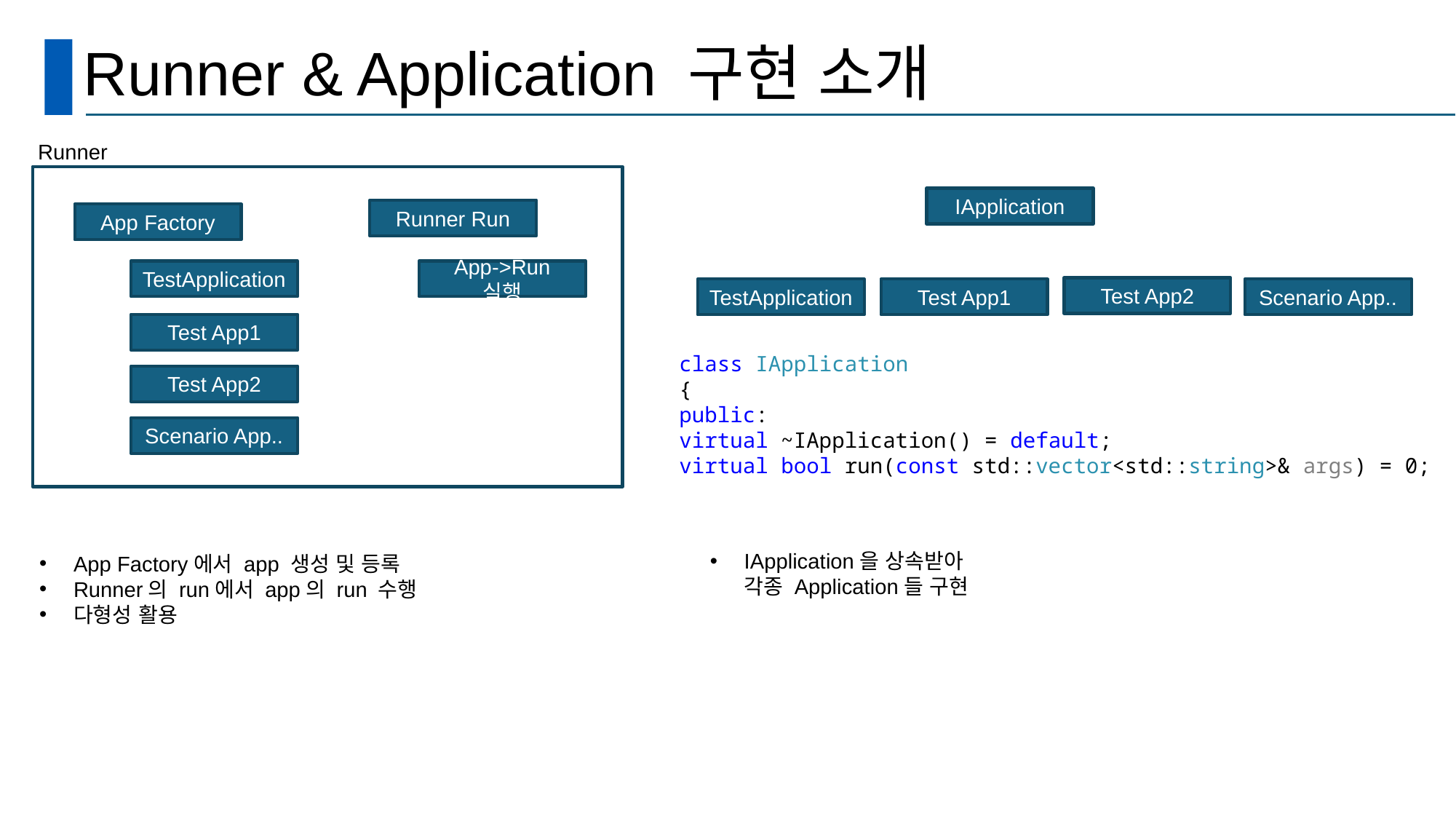

# Runner & Application 구현 소개
Runner

IApplication
Runner Run
App Factory
TestApplication
App->Run 실행
Test App2
TestApplication
Test App1
Scenario App..
Test App1
class IApplication
{
public:
virtual ~IApplication() = default;
virtual bool run(const std::vector<std::string>& args) = 0;
Test App2
Scenario App..
IApplication을 상속받아
각종 Application들 구현

App Factory에서 app 생성 및 등록
Runner의 run에서 app의 run 수행
다형성 활용